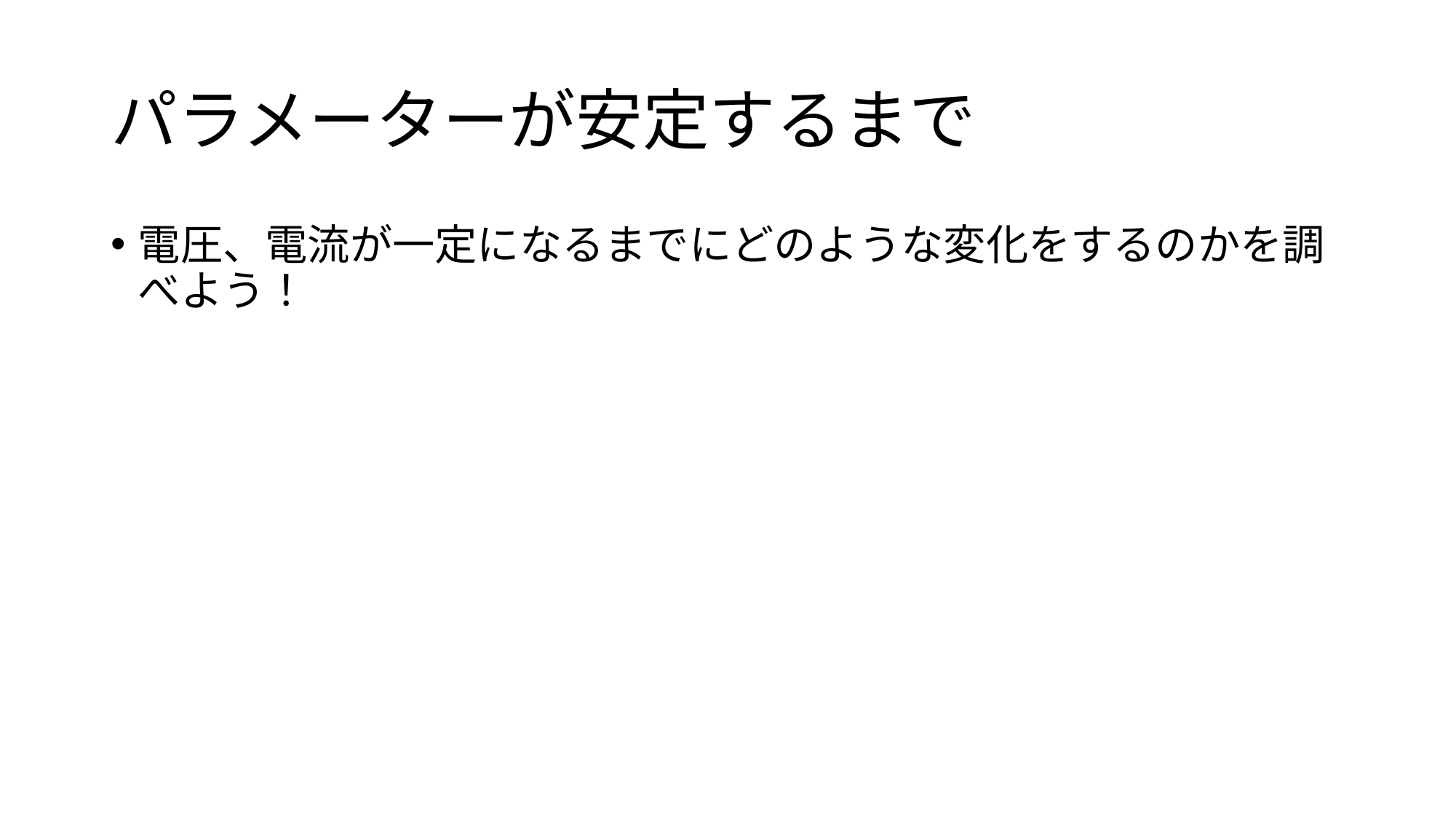

# パラメーターが安定するまで
電圧、電流が一定になるまでにどのような変化をするのかを調べよう！